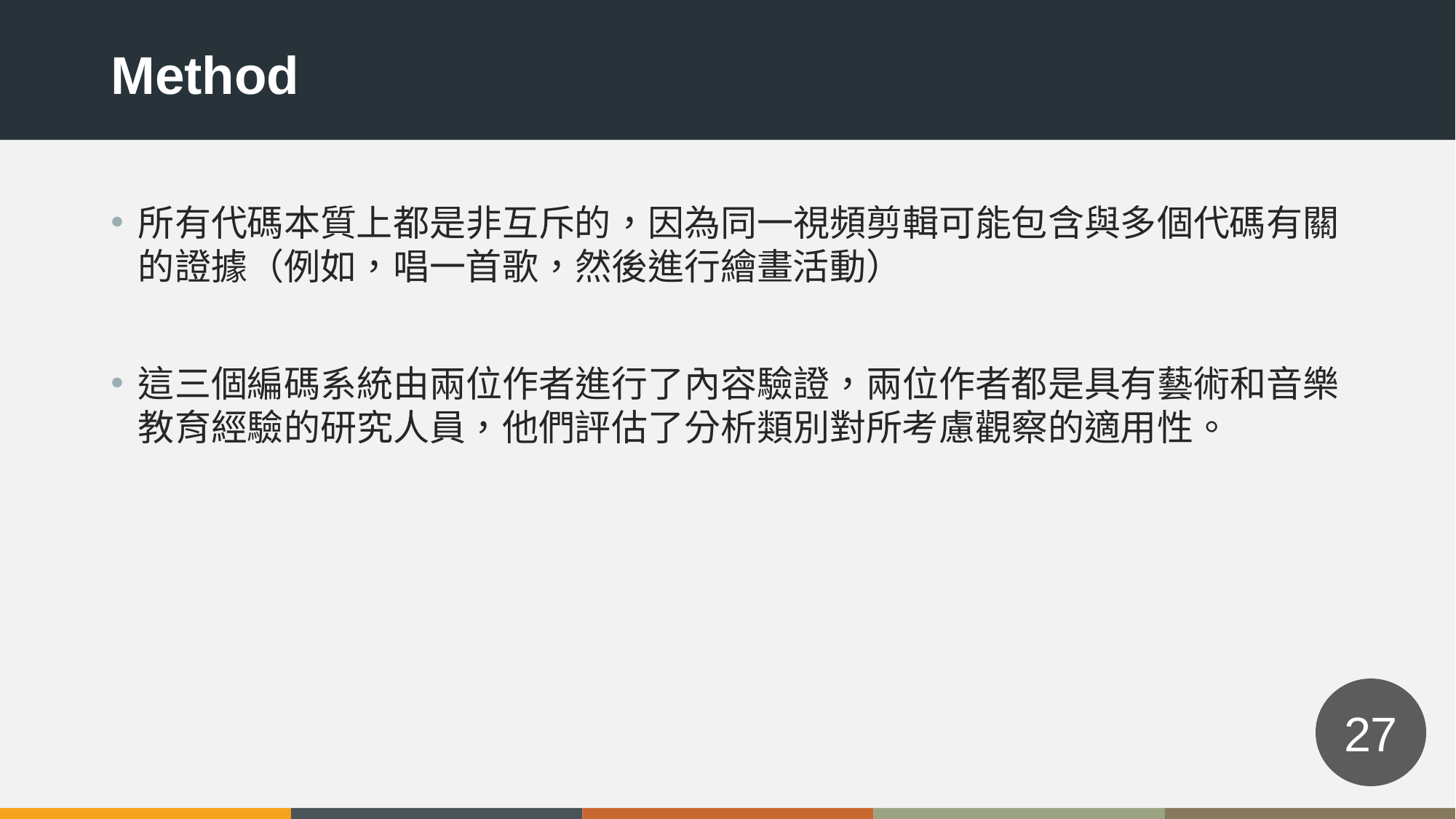

Method
所有代碼本質上都是非互斥的，因為同一視頻剪輯可能包含與多個代碼有關的證據（例如，唱一首歌，然後進行繪畫活動）

這三個編碼系統由兩位作者進行了內容驗證，兩位作者都是具有藝術和音樂教育經驗的研究人員，他們評估了分析類別對所考慮觀察的適用性。
27